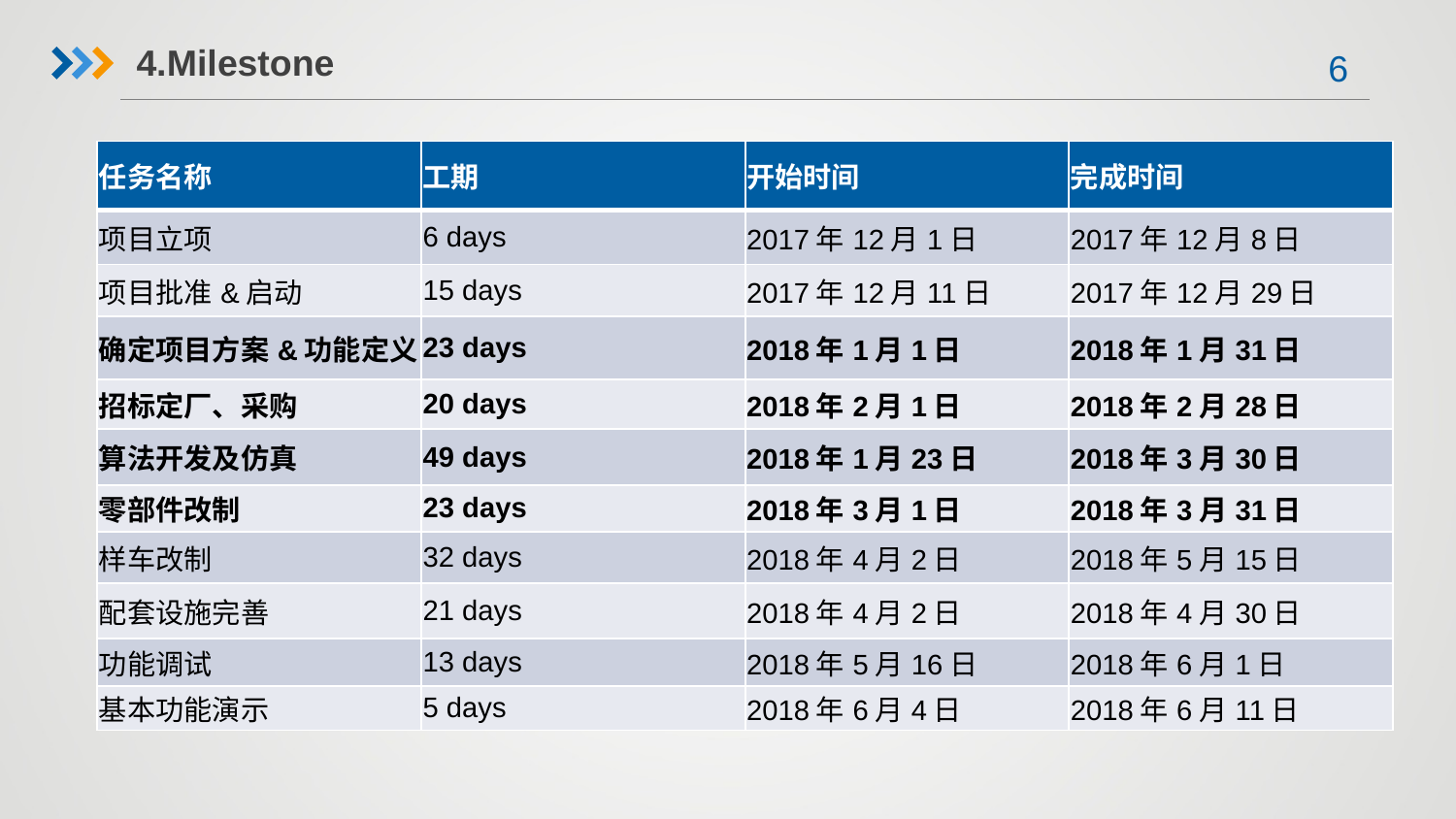

4.Milestone
| 任务名称 | 工期 | 开始时间 | 完成时间 |
| --- | --- | --- | --- |
| 项目立项 | 6 days | 2017年12月1日 | 2017年12月8日 |
| 项目批准&启动 | 15 days | 2017年12月11日 | 2017年12月29日 |
| 确定项目方案&功能定义 | 23 days | 2018年1月1日 | 2018年1月31日 |
| 招标定厂、采购 | 20 days | 2018年2月1日 | 2018年2月28日 |
| 算法开发及仿真 | 49 days | 2018年1月23日 | 2018年3月30日 |
| 零部件改制 | 23 days | 2018年3月1日 | 2018年3月31日 |
| 样车改制 | 32 days | 2018年4月2日 | 2018年5月15日 |
| 配套设施完善 | 21 days | 2018年4月2日 | 2018年4月30日 |
| 功能调试 | 13 days | 2018年5月16日 | 2018年6月1日 |
| 基本功能演示 | 5 days | 2018年6月4日 | 2018年6月11日 |